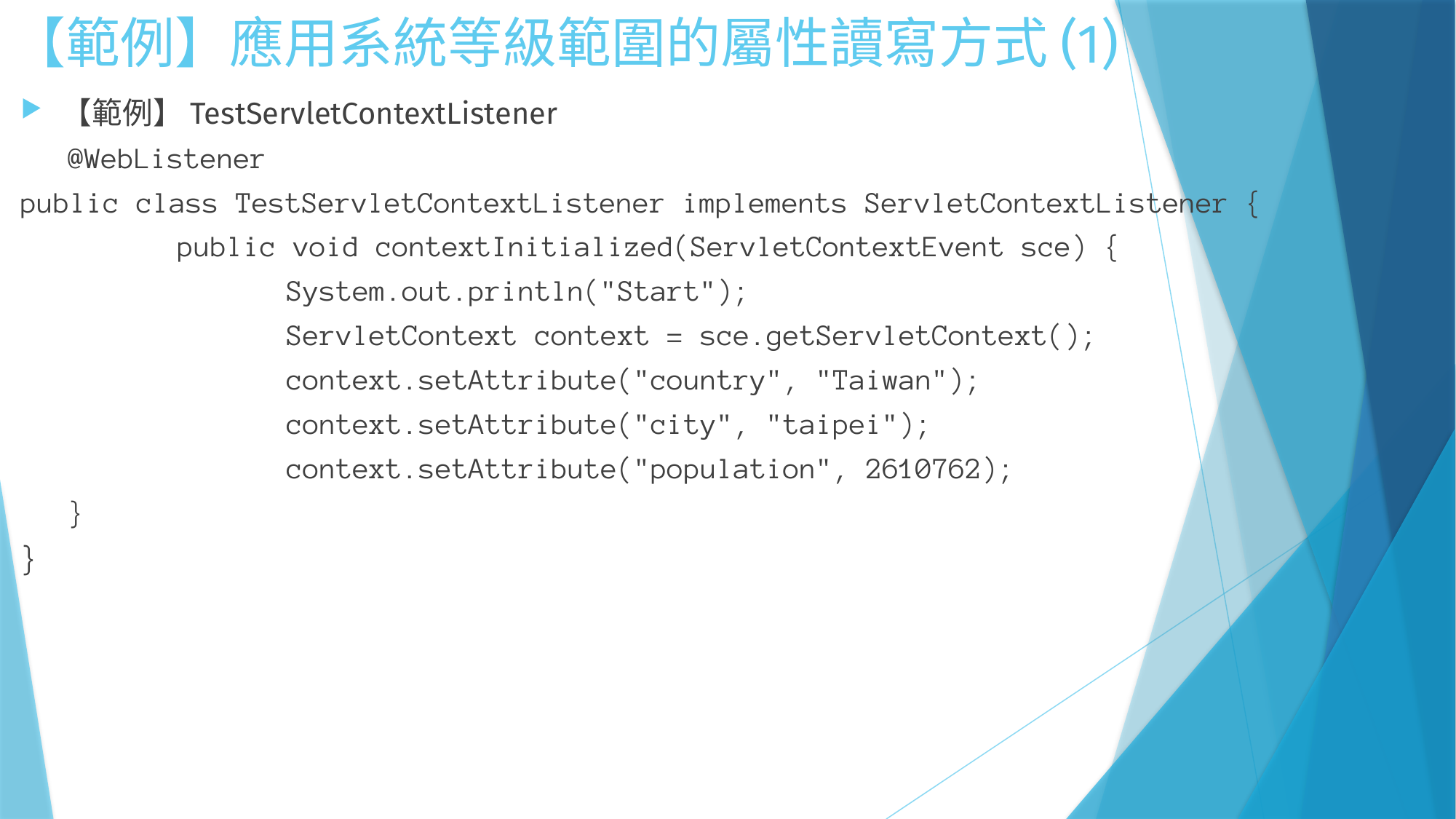

# 【範例】應用系統等級範圍的屬性讀寫方式(1)
【範例】TestServletContextListener
@WebListener
public class TestServletContextListener implements ServletContextListener {
	public void contextInitialized(ServletContextEvent sce) {
		System.out.println("Start");
		ServletContext context = sce.getServletContext();
		context.setAttribute("country", "Taiwan");
		context.setAttribute("city", "taipei");
		context.setAttribute("population", 2610762);
}
}